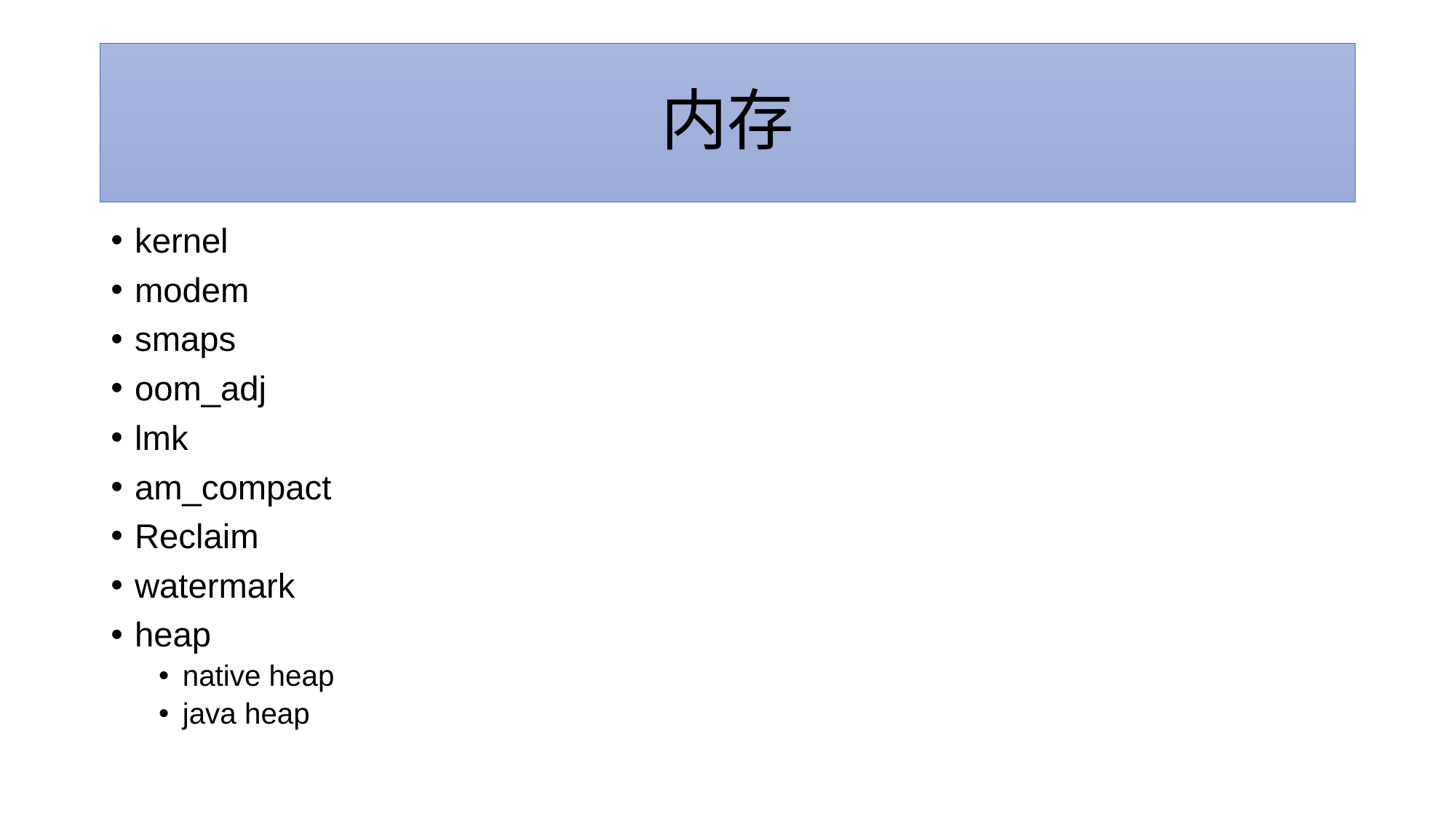

# 内存
kernel
modem
smaps
oom_adj
lmk
am_compact
Reclaim
watermark
heap
native heap
java heap